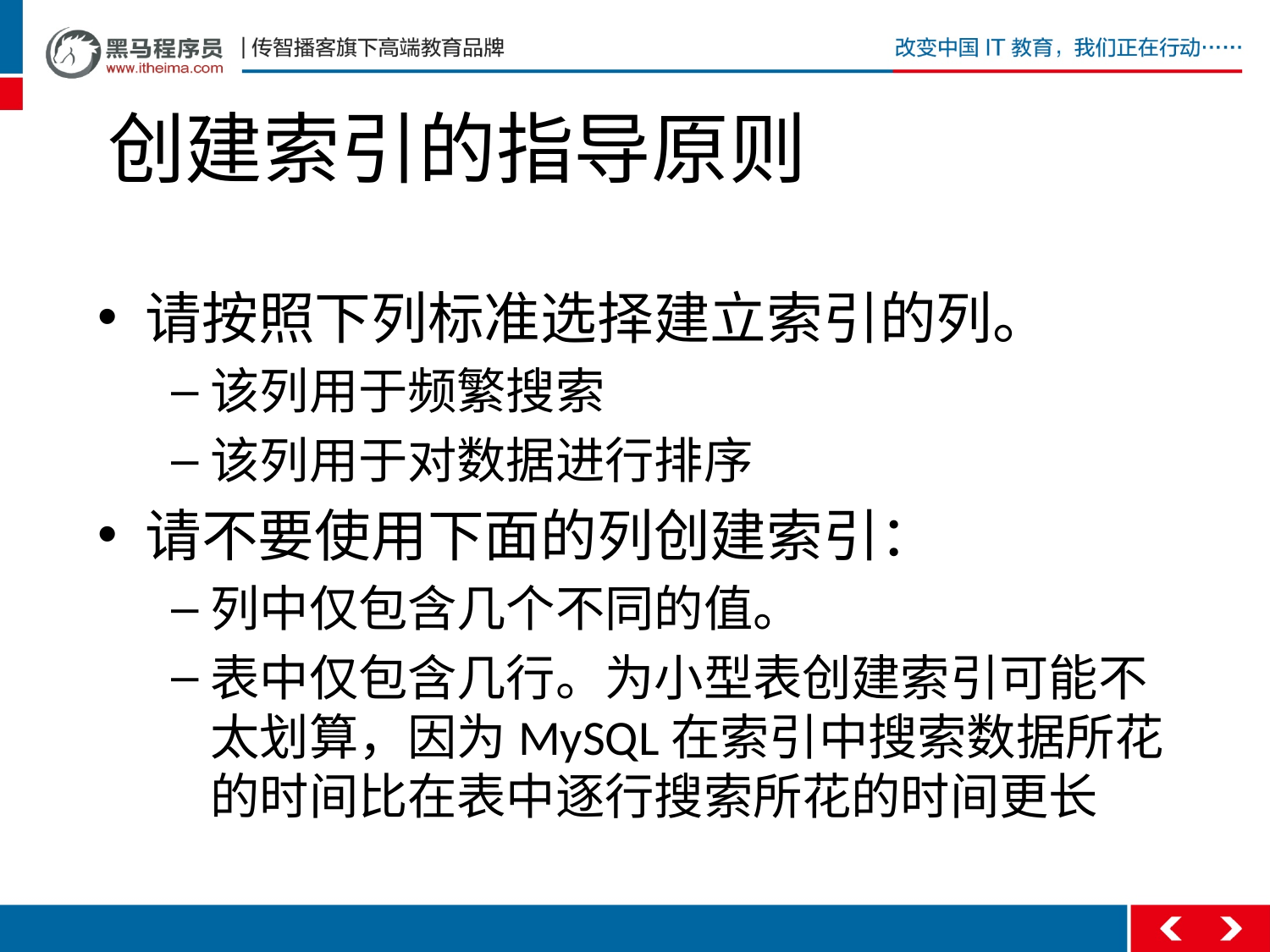

# 创建索引的指导原则
请按照下列标准选择建立索引的列。
该列用于频繁搜索
该列用于对数据进行排序
请不要使用下面的列创建索引：
列中仅包含几个不同的值。
表中仅包含几行。为小型表创建索引可能不太划算，因为MySQL在索引中搜索数据所花的时间比在表中逐行搜索所花的时间更长